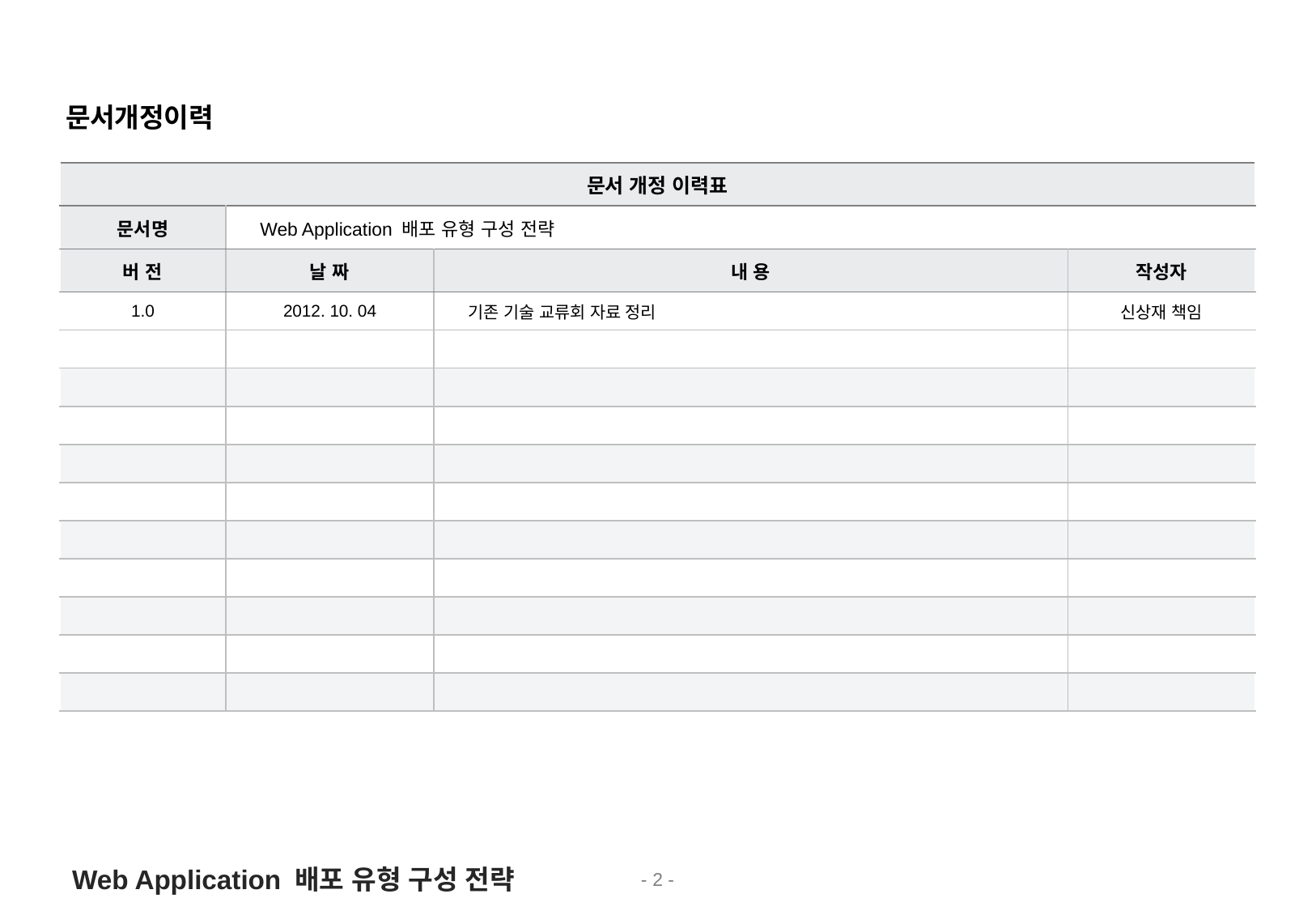

문서개정이력
| 문서 개정 이력표 |  |  |  |
| --- | --- | --- | --- |
| 문서명 | Web Application 배포 유형 구성 전략 |  |  |
| 버 전 | 날 짜 | 내 용 | 작성자 |
| 1.0 | 2012. 10. 04 | 기존 기술 교류회 자료 정리 | 신상재 책임 |
|  |  |  |  |
|  |  |  |  |
|  |  |  |  |
|  |  |  |  |
|  |  |  |  |
|  |  |  |  |
|  |  |  |  |
|  |  |  |  |
|  |  |  |  |
|  |  |  |  |